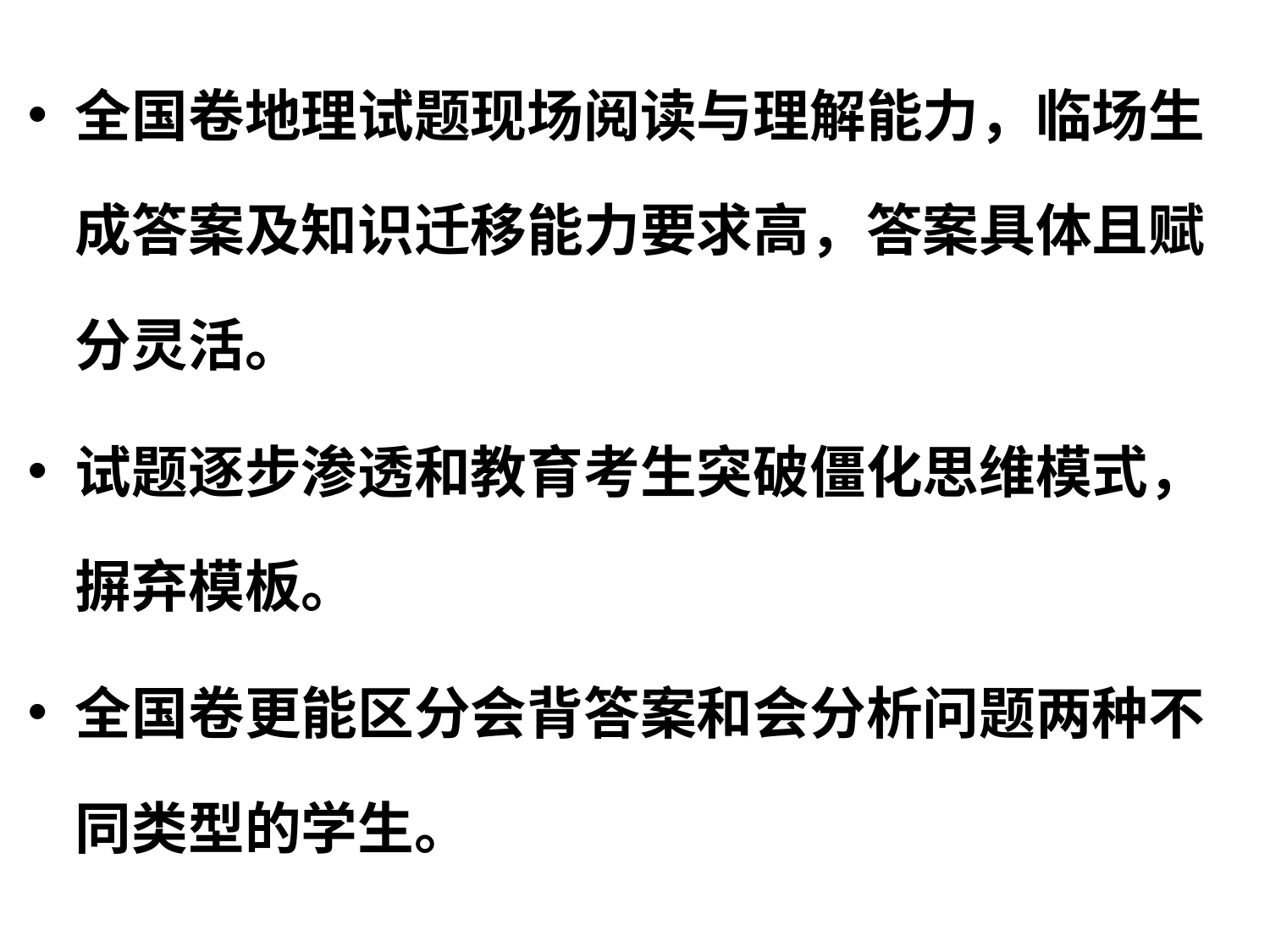

全国卷地理试题现场阅读与理解能力，临场生成答案及知识迁移能力要求高，答案具体且赋分灵活。
试题逐步渗透和教育考生突破僵化思维模式，摒弃模板。
全国卷更能区分会背答案和会分析问题两种不同类型的学生。